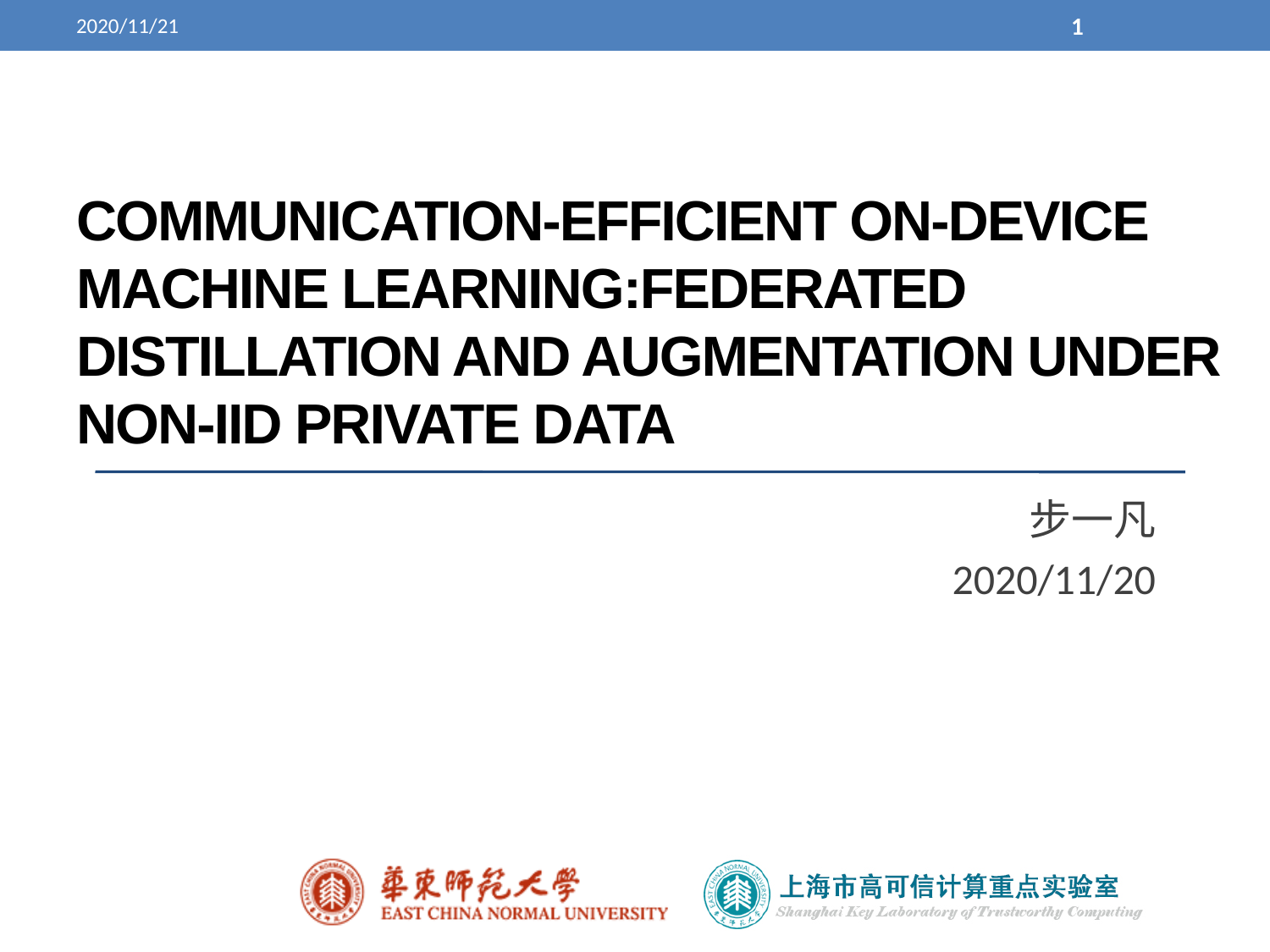

2020/11/21
1
# Communication-Efficient On-Device Machine Learning:Federated Distillation and Augmentation under Non-IID Private Data
步一凡
2020/11/20